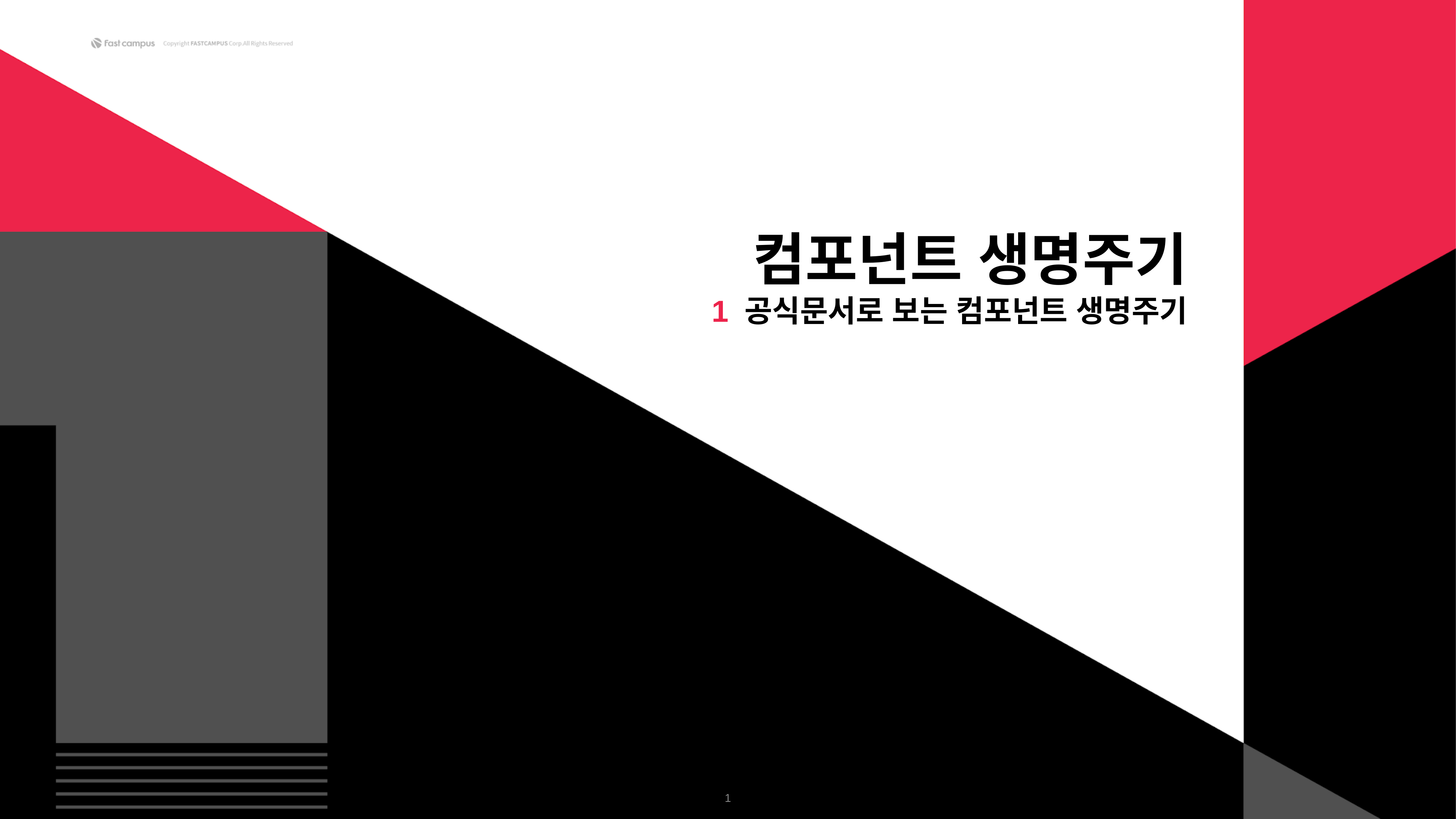

컴포넌트 생명주기
1 공식문서로 보는 컴포넌트 생명주기
1